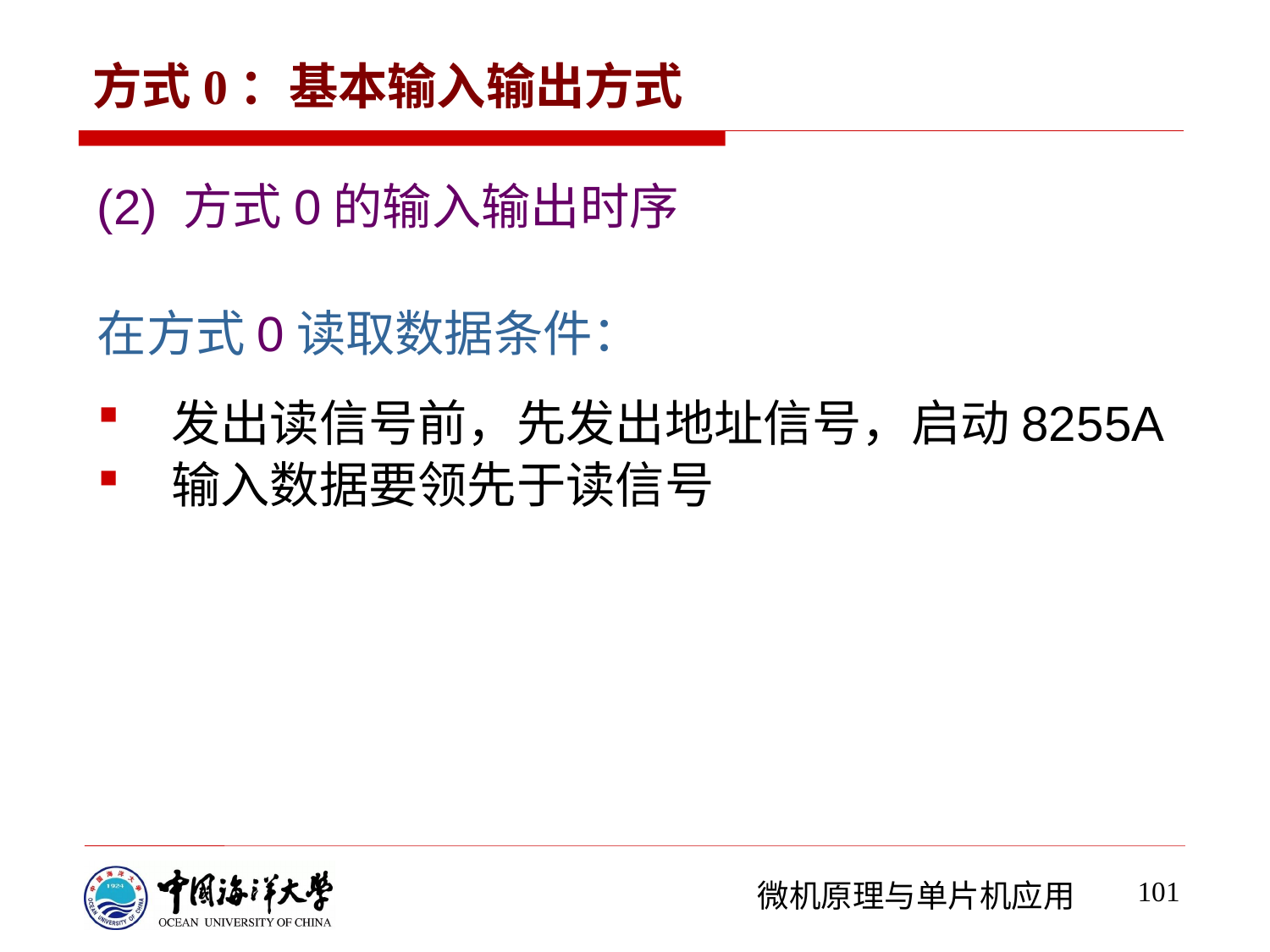

# 方式0：基本输入输出方式
(2) 方式0的输入输出时序

在方式0读取数据条件：
发出读信号前，先发出地址信号，启动8255A
输入数据要领先于读信号
101